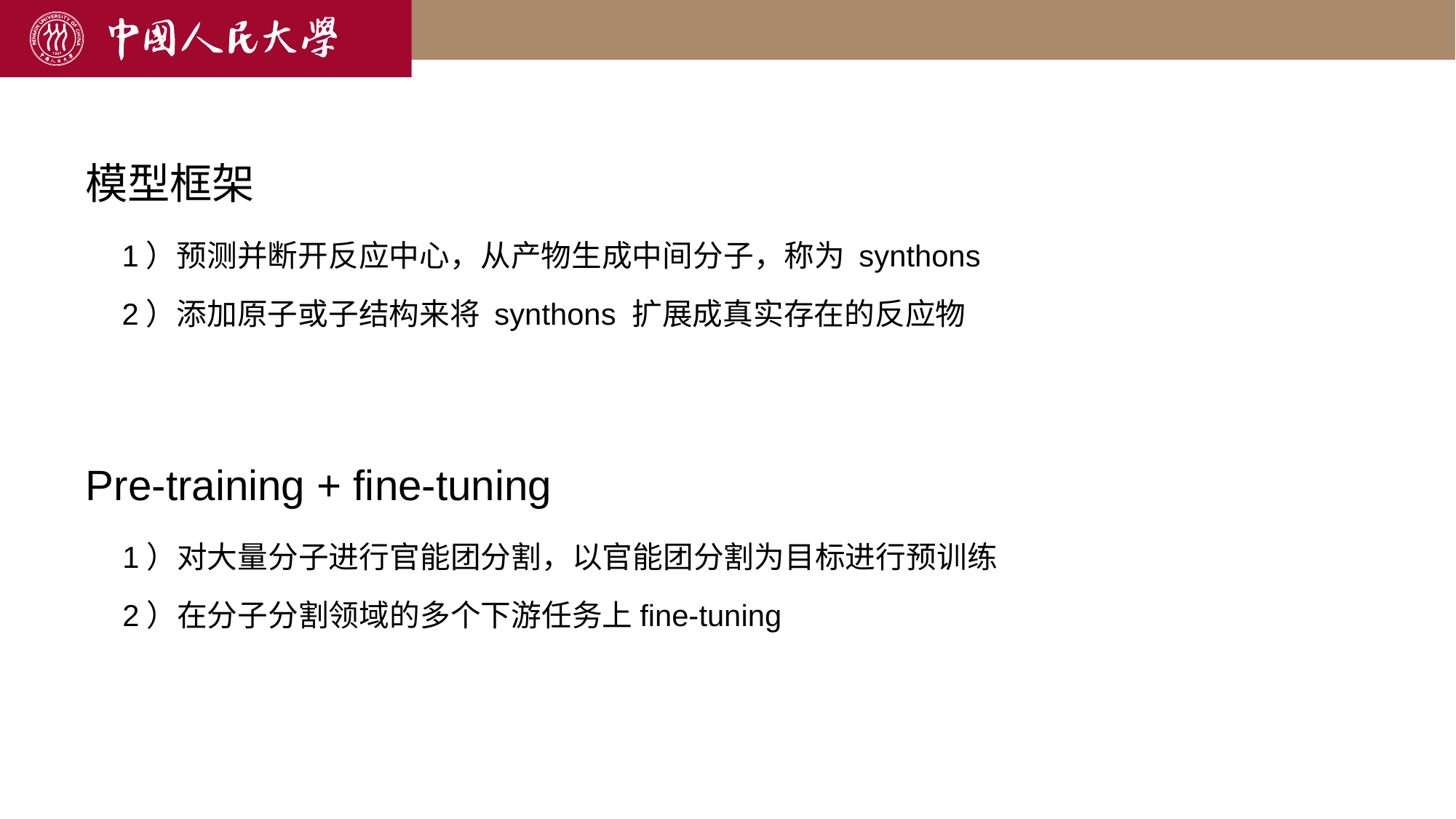

模型框架
1）预测并断开反应中心，从产物生成中间分子，称为 synthons
2）添加原子或子结构来将 synthons 扩展成真实存在的反应物
Pre-training + fine-tuning
1）对大量分子进行官能团分割，以官能团分割为目标进行预训练
2）在分子分割领域的多个下游任务上fine-tuning